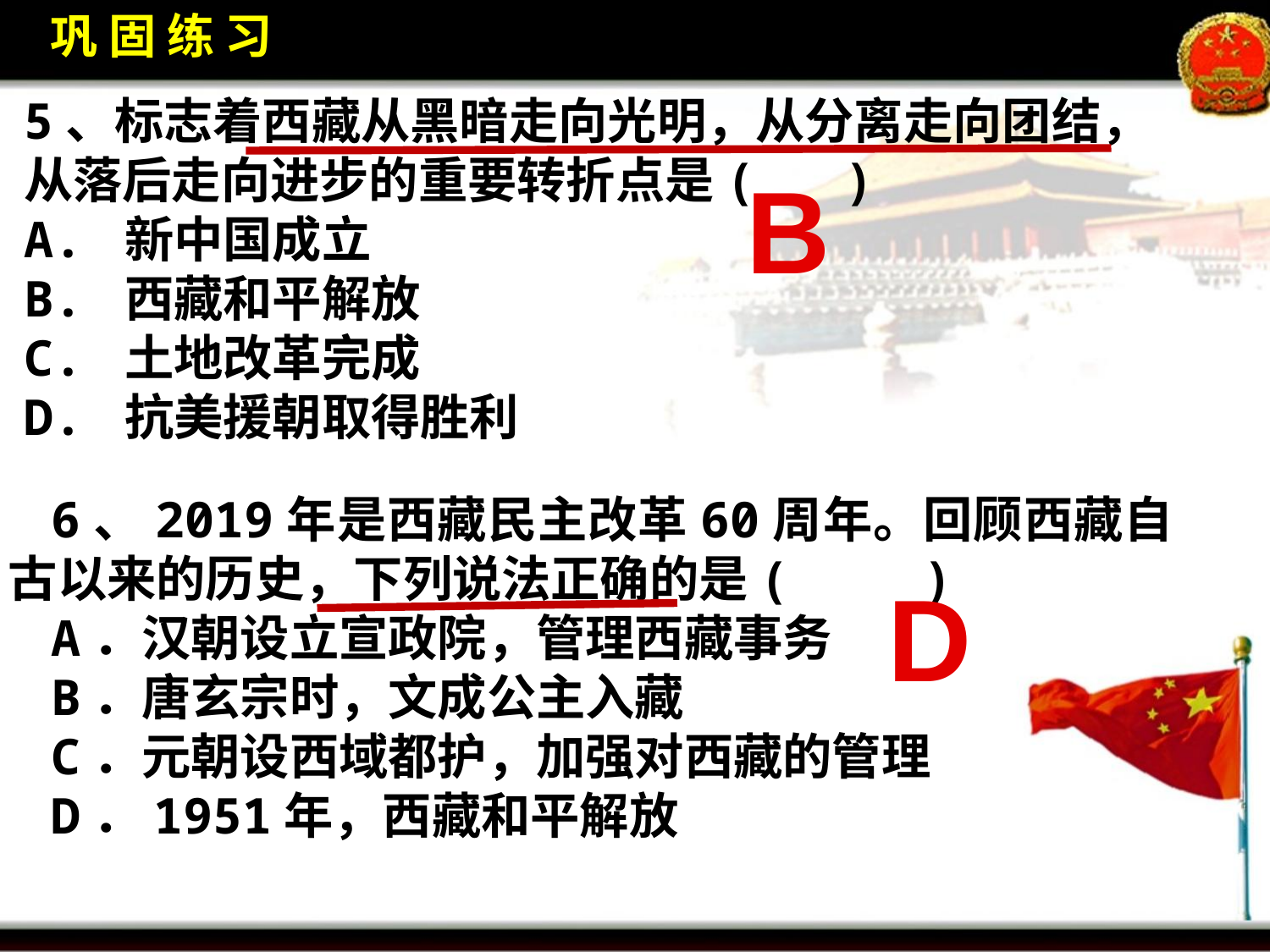

巩固练习
5、标志着西藏从黑暗走向光明，从分离走向团结，从落后走向进步的重要转折点是(   )
A. 新中国成立
B. 西藏和平解放
C. 土地改革完成
D. 抗美援朝取得胜利
B
6、2019年是西藏民主改革60周年。回顾西藏自古以来的历史，下列说法正确的是(　 　)
A．汉朝设立宣政院，管理西藏事务
B．唐玄宗时，文成公主入藏
C．元朝设西域都护，加强对西藏的管理
D．1951年，西藏和平解放

D